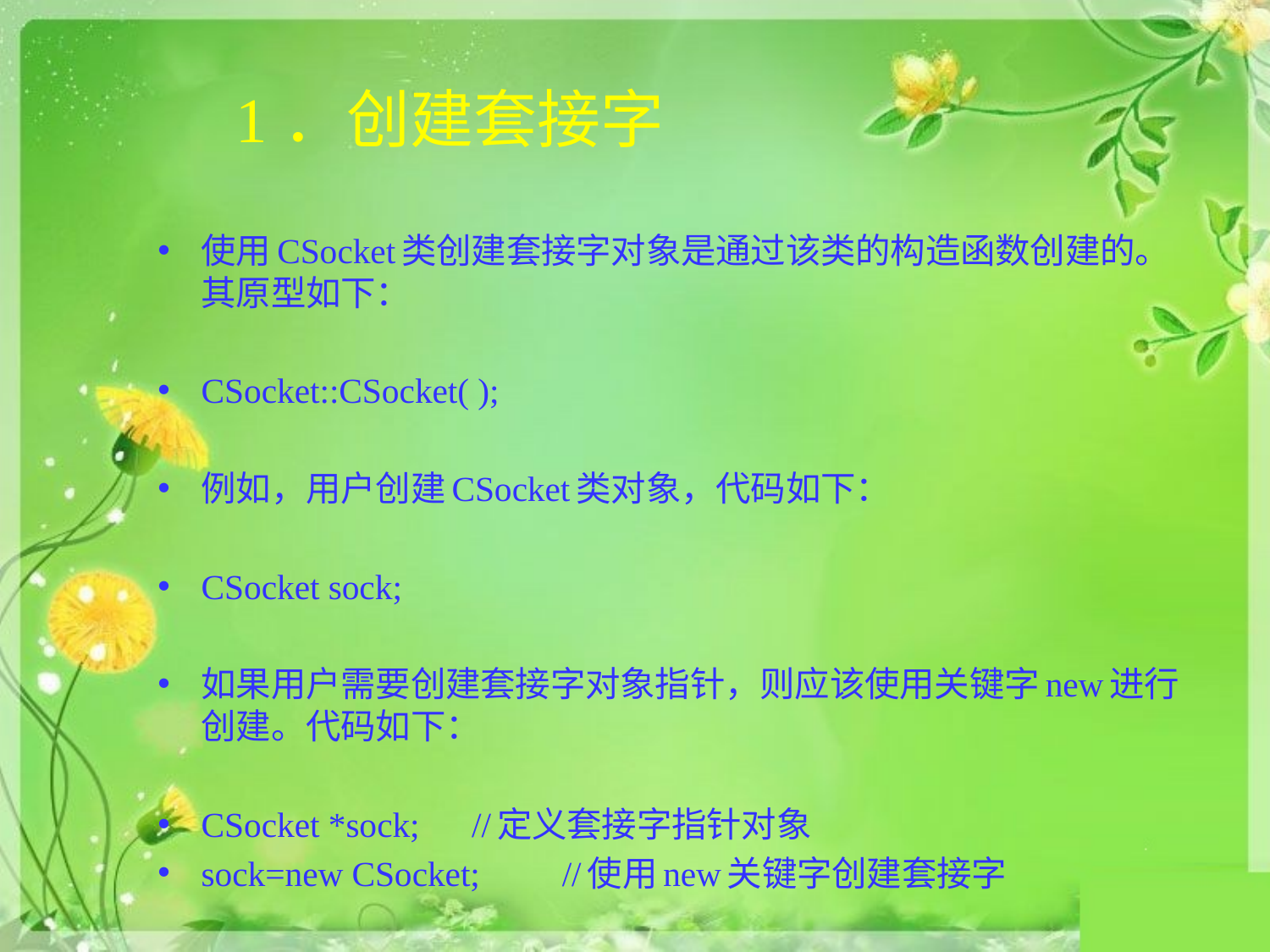

# 1．创建套接字
使用CSocket类创建套接字对象是通过该类的构造函数创建的。其原型如下：

CSocket::CSocket( );

例如，用户创建CSocket类对象，代码如下：

CSocket sock;

如果用户需要创建套接字对象指针，则应该使用关键字new进行创建。代码如下：

CSocket *sock;			//定义套接字指针对象
sock=new CSocket;		//使用new关键字创建套接字